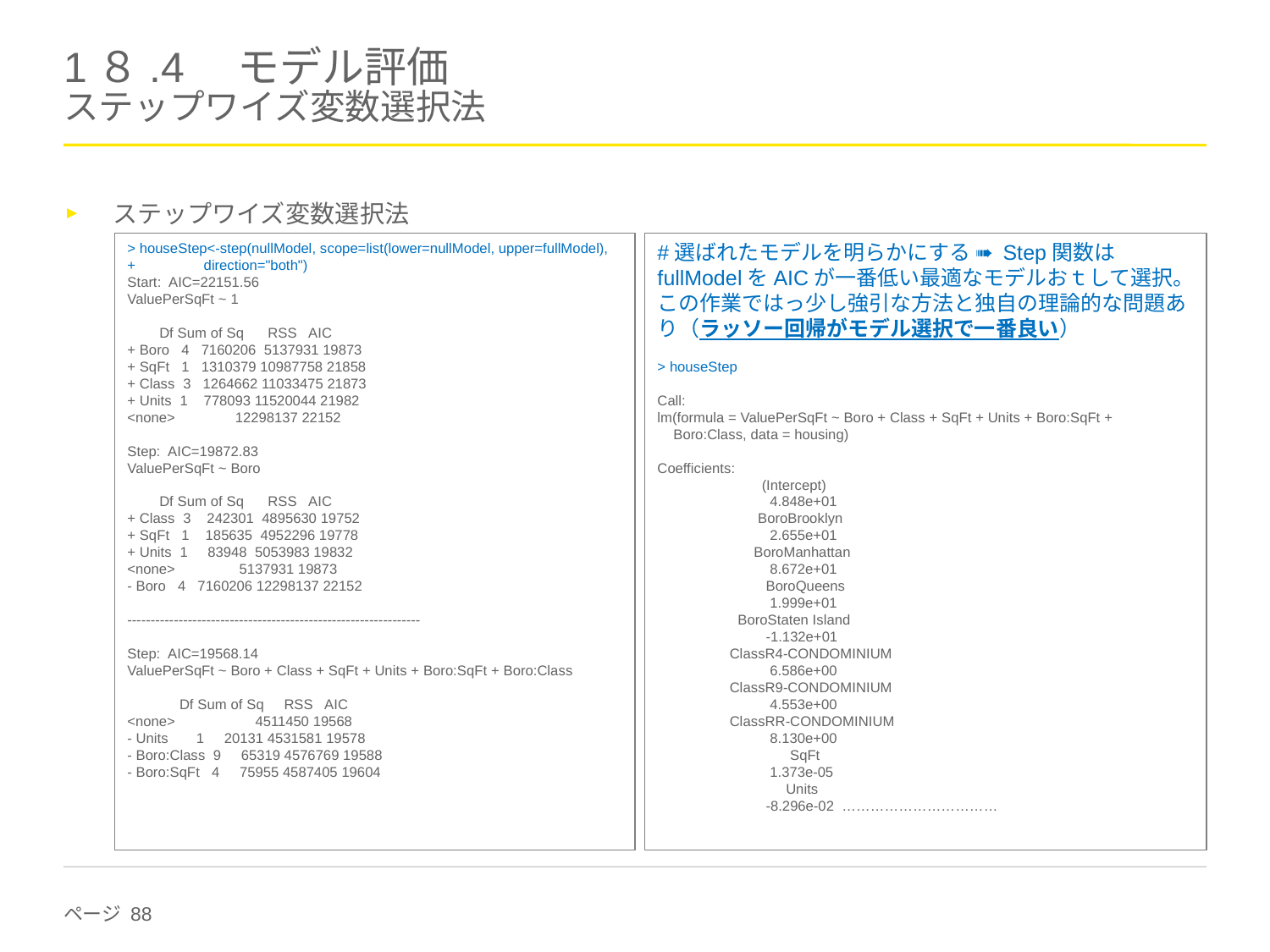

# 1８.4　モデル評価 ステップワイズ変数選択法
ステップワイズ変数選択法
> houseStep<-step(nullModel, scope=list(lower=nullModel, upper=fullModel),
+                 direction="both")
Start:  AIC=22151.56
ValuePerSqFt ~ 1

        Df Sum of Sq      RSS   AIC
+ Boro   4   7160206  5137931 19873
+ SqFt   1   1310379 10987758 21858
+ Class  3   1264662 11033475 21873
+ Units  1    778093 11520044 21982
<none>               12298137 22152

Step:  AIC=19872.83
ValuePerSqFt ~ Boro

        Df Sum of Sq      RSS   AIC
+ Class  3    242301  4895630 19752
+ SqFt   1    185635  4952296 19778
+ Units  1     83948  5053983 19832
<none>                5137931 19873
- Boro   4   7160206 12298137 22152

---------------------------------------------------------------

Step:  AIC=19568.14
ValuePerSqFt ~ Boro + Class + SqFt + Units + Boro:SqFt + Boro:Class

             Df Sum of Sq     RSS   AIC
<none>                    4511450 19568
- Units       1     20131 4531581 19578
- Boro:Class  9     65319 4576769 19588
- Boro:SqFt   4     75955 4587405 19604
#選ばれたモデルを明らかにする ➠ Step関数はfullModelをAICが一番低い最適なモデルおｔして選択。この作業ではっ少し強引な方法と独自の理論的な問題あり（ラッソー回帰がモデル選択で一番良い）

> houseStep

Call:
lm(formula = ValuePerSqFt ~ Boro + Class + SqFt + Units + Boro:SqFt +
    Boro:Class, data = housing)

Coefficients:
                          (Intercept)
                            4.848e+01
                         BoroBrooklyn
                            2.655e+01
                        BoroManhattan
                            8.672e+01
                           BoroQueens
                            1.999e+01
                    BoroStaten Island
                           -1.132e+01
                  ClassR4-CONDOMINIUM
                            6.586e+00
                  ClassR9-CONDOMINIUM
                            4.553e+00
                  ClassRR-CONDOMINIUM
                            8.130e+00
                                 SqFt
                            1.373e-05
                                Units
                           -8.296e-02  ……………………………